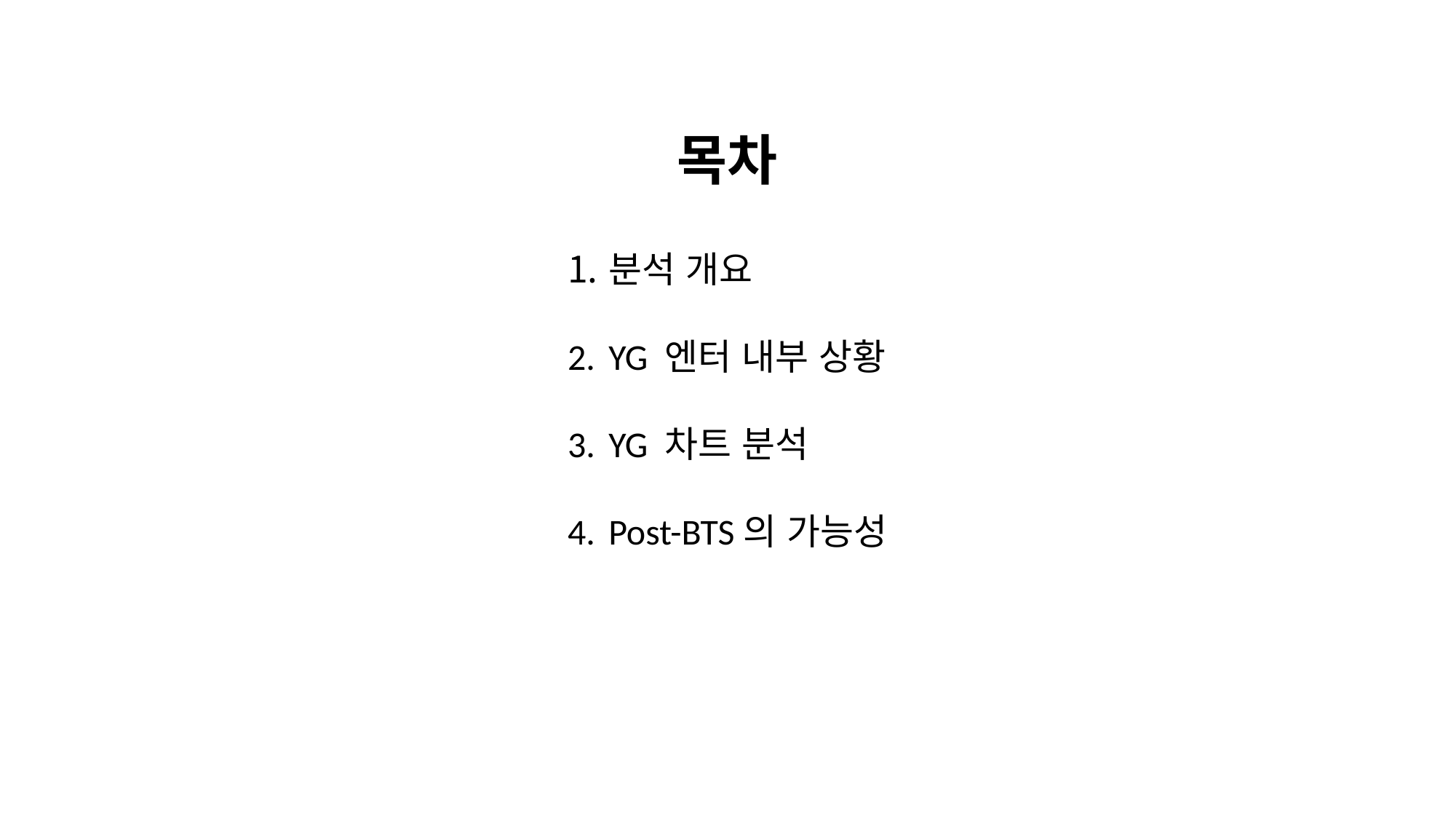

목차
분석 개요

YG 엔터 내부 상황

YG 차트 분석

Post-BTS의 가능성